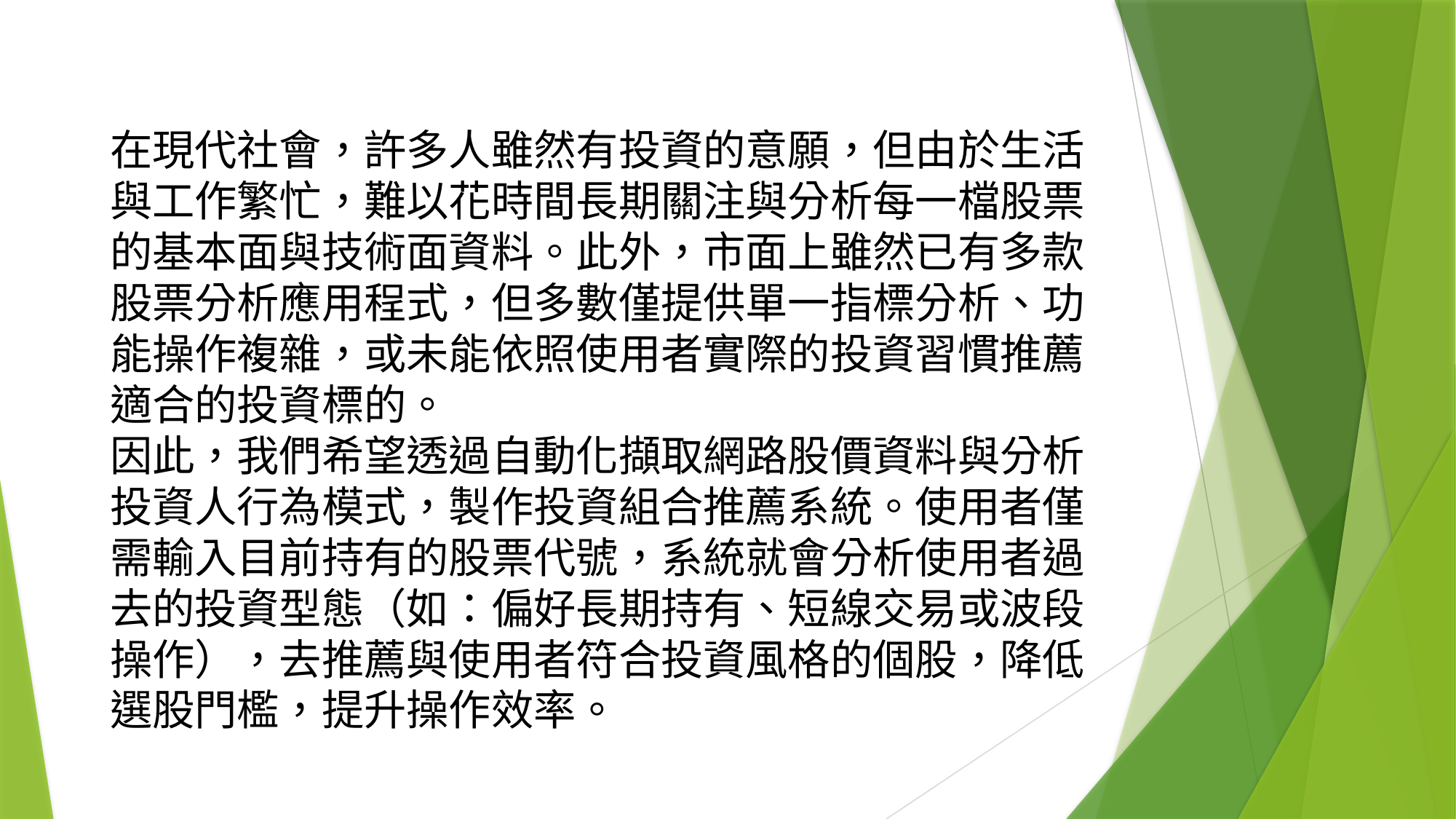

# 在現代社會，許多人雖然有投資的意願，但由於生活與工作繁忙，難以花時間長期關注與分析每一檔股票的基本面與技術面資料。此外，市面上雖然已有多款股票分析應用程式，但多數僅提供單一指標分析、功能操作複雜，或未能依照使用者實際的投資習慣推薦適合的投資標的。 因此，我們希望透過自動化擷取網路股價資料與分析投資人行為模式，製作投資組合推薦系統。使用者僅需輸入目前持有的股票代號，系統就會分析使用者過去的投資型態（如：偏好長期持有、短線交易或波段操作），去推薦與使用者符合投資風格的個股，降低選股門檻，提升操作效率。